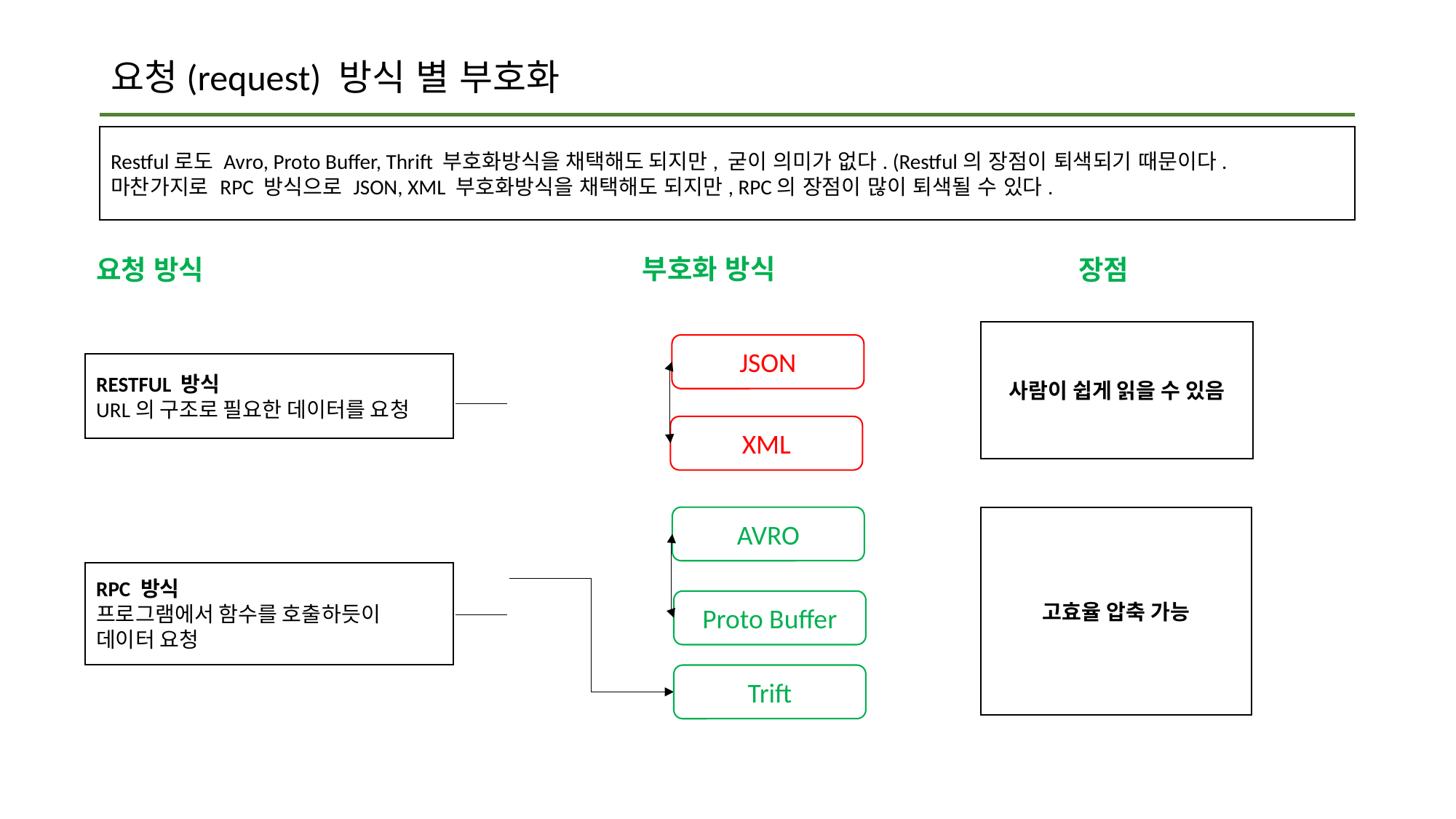

# 요청(request) 방식 별 부호화
Restful로도 Avro, Proto Buffer, Thrift 부호화방식을 채택해도 되지만, 굳이 의미가 없다. (Restful의 장점이 퇴색되기 때문이다.
마찬가지로 RPC 방식으로 JSON, XML 부호화방식을 채택해도 되지만, RPC의 장점이 많이 퇴색될 수 있다.
부호화 방식
장점
요청 방식
사람이 쉽게 읽을 수 있음
JSON
RESTFUL 방식
URL의 구조로 필요한 데이터를 요청
XML
AVRO
고효율 압축 가능
RPC 방식
프로그램에서 함수를 호출하듯이 데이터 요청
Proto Buffer
Trift